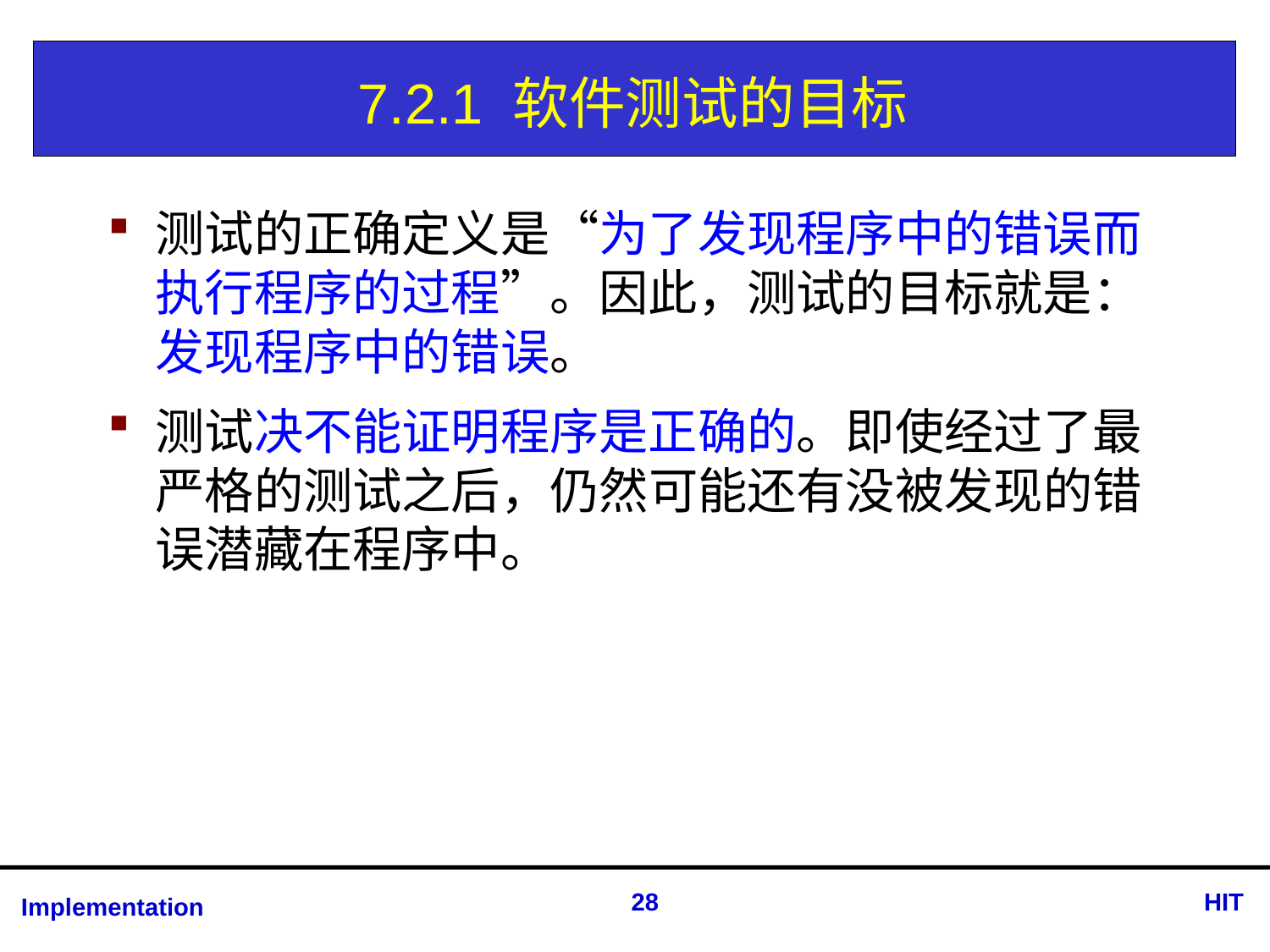

# 7.2.1 软件测试的目标
测试的正确定义是“为了发现程序中的错误而执行程序的过程”。因此，测试的目标就是：发现程序中的错误。
测试决不能证明程序是正确的。即使经过了最严格的测试之后，仍然可能还有没被发现的错误潜藏在程序中。